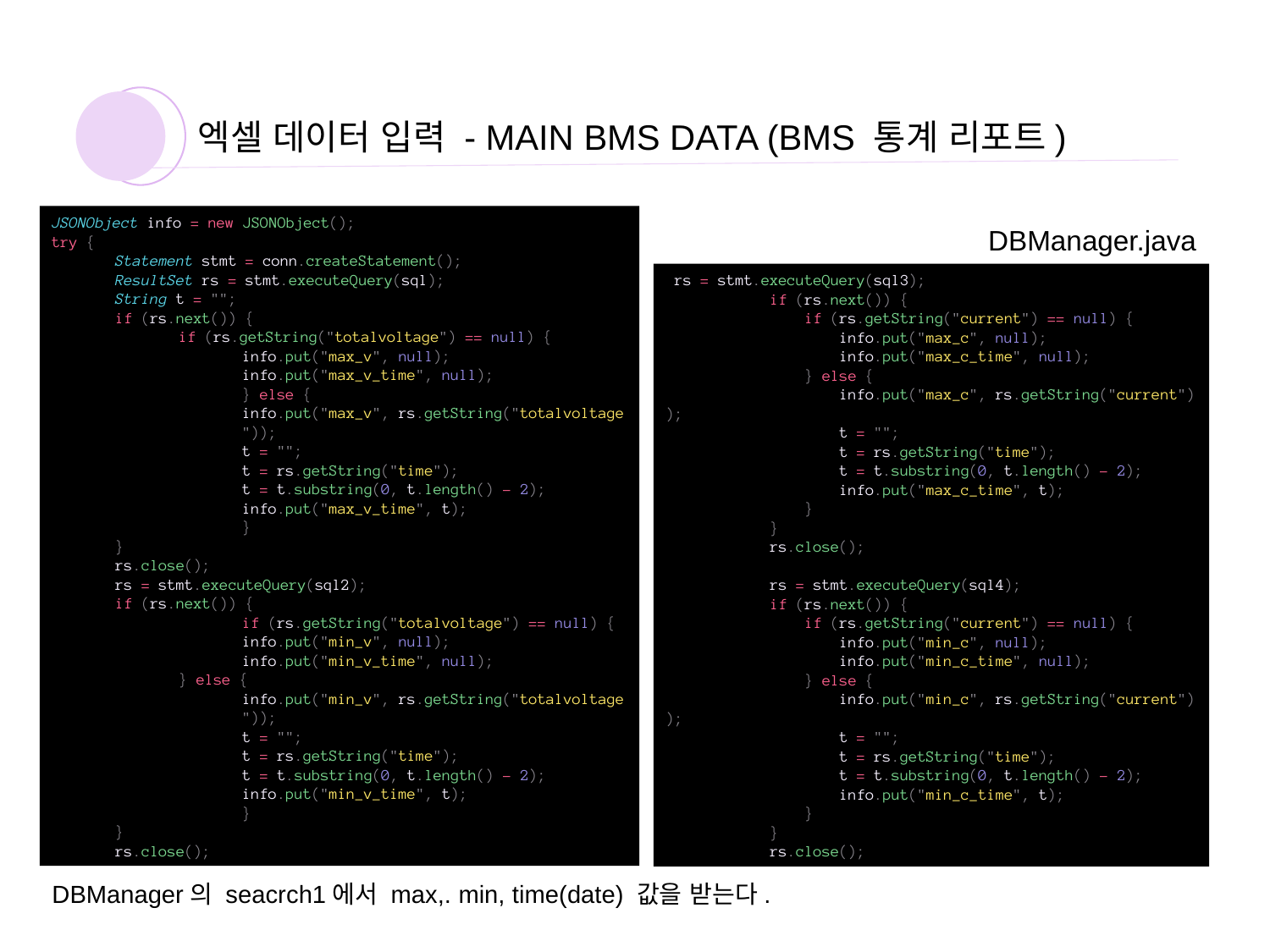

엑셀 데이터 입력 - MAIN BMS DATA (BMS 통계 리포트)
JSONObject info = new JSONObject();
try {
Statement stmt = conn.createStatement();
ResultSet rs = stmt.executeQuery(sql);
String t = "";
if (rs.next()) {
if (rs.getString("totalvoltage") == null) {
info.put("max_v", null);
info.put("max_v_time", null);
} else {
info.put("max_v", rs.getString("totalvoltage"));
t = "";
t = rs.getString("time");
t = t.substring(0, t.length() - 2);
info.put("max_v_time", t);
}
}
rs.close();
rs = stmt.executeQuery(sql2);
if (rs.next()) {
	if (rs.getString("totalvoltage") == null) {
info.put("min_v", null);
info.put("min_v_time", null);
} else {
info.put("min_v", rs.getString("totalvoltage"));
t = "";
t = rs.getString("time");
t = t.substring(0, t.length() - 2);
info.put("min_v_time", t);
	}
}
rs.close();
DBManager.java
 rs = stmt.executeQuery(sql3);
            if (rs.next()) {
                if (rs.getString("current") == null) {
                    info.put("max_c", null);
                    info.put("max_c_time", null);
                } else {
                    info.put("max_c", rs.getString("current"));
                    t = "";
                    t = rs.getString("time");
                    t = t.substring(0, t.length() - 2);
                    info.put("max_c_time", t);
                }
            }
            rs.close();
            rs = stmt.executeQuery(sql4);
            if (rs.next()) {
                if (rs.getString("current") == null) {
                    info.put("min_c", null);
                    info.put("min_c_time", null);
                } else {
                    info.put("min_c", rs.getString("current"));
                    t = "";
                    t = rs.getString("time");
                    t = t.substring(0, t.length() - 2);
                    info.put("min_c_time", t);
                }
            }
            rs.close();
DBManager의 seacrch1에서 max,. min, time(date) 값을 받는다.